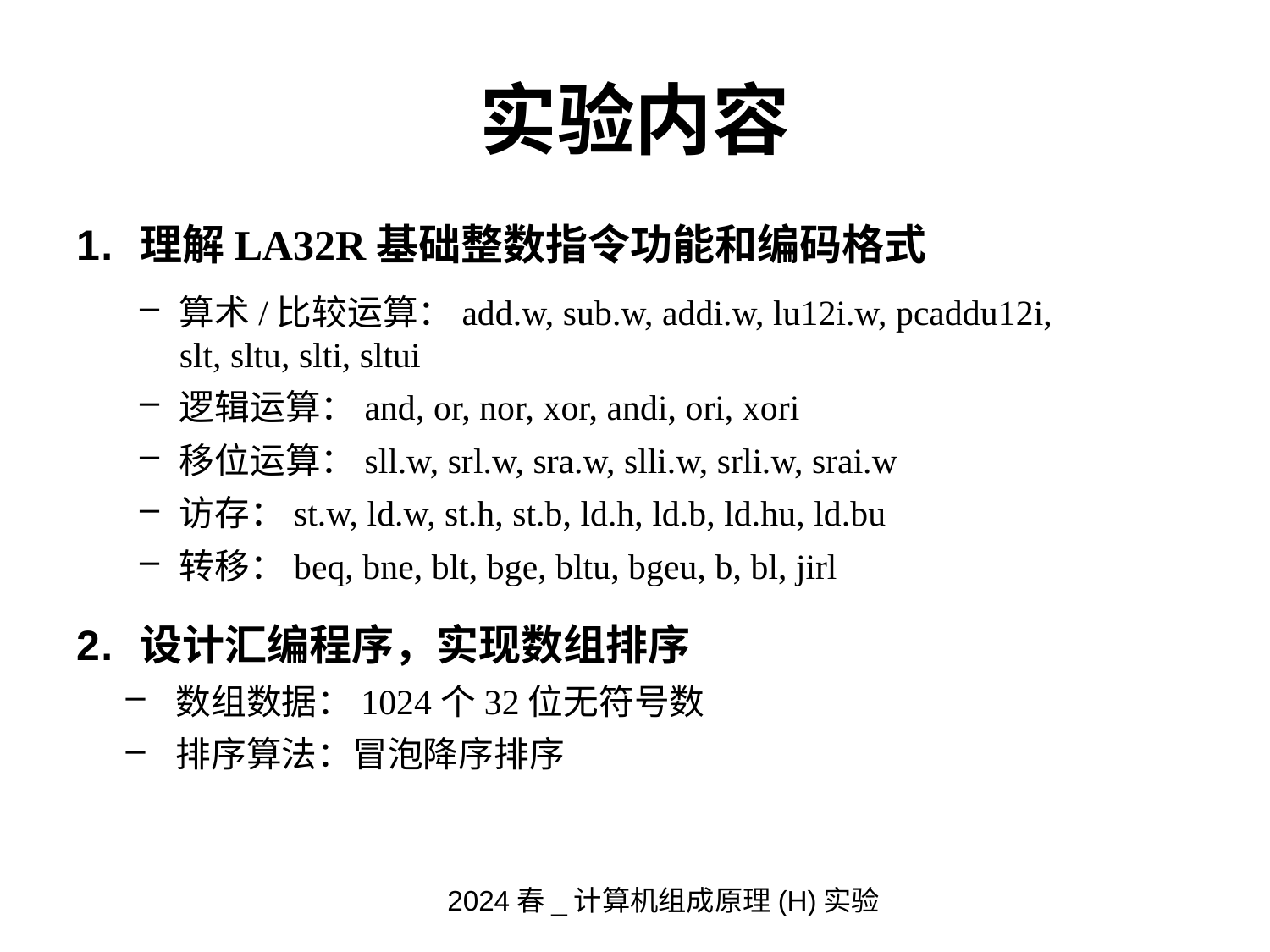

# 实验内容
理解LA32R基础整数指令功能和编码格式
算术/比较运算：add.w, sub.w, addi.w, lu12i.w, pcaddu12i, slt, sltu, slti, sltui
逻辑运算：and, or, nor, xor, andi, ori, xori
移位运算：sll.w, srl.w, sra.w, slli.w, srli.w, srai.w
访存：st.w, ld.w, st.h, st.b, ld.h, ld.b, ld.hu, ld.bu
转移：beq, bne, blt, bge, bltu, bgeu, b, bl, jirl
设计汇编程序，实现数组排序
数组数据：1024个32位无符号数
排序算法：冒泡降序排序

2024春_计算机组成原理(H)实验
3